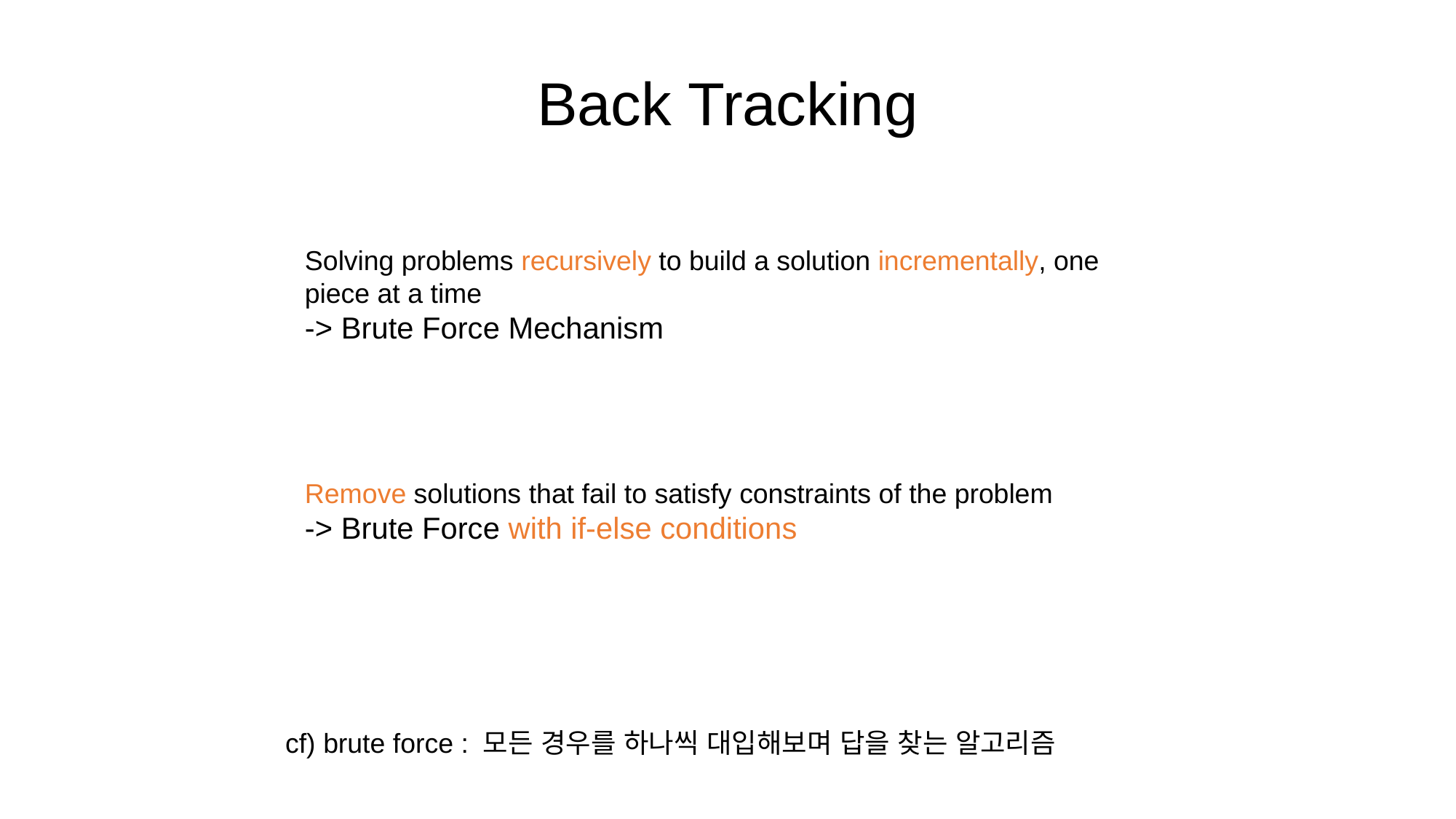

Back Tracking
Solving problems recursively to build a solution incrementally, one piece at a time
-> Brute Force Mechanism

Remove solutions that fail to satisfy constraints of the problem
-> Brute Force with if-else conditions
cf) brute force : 모든 경우를 하나씩 대입해보며 답을 찾는 알고리즘